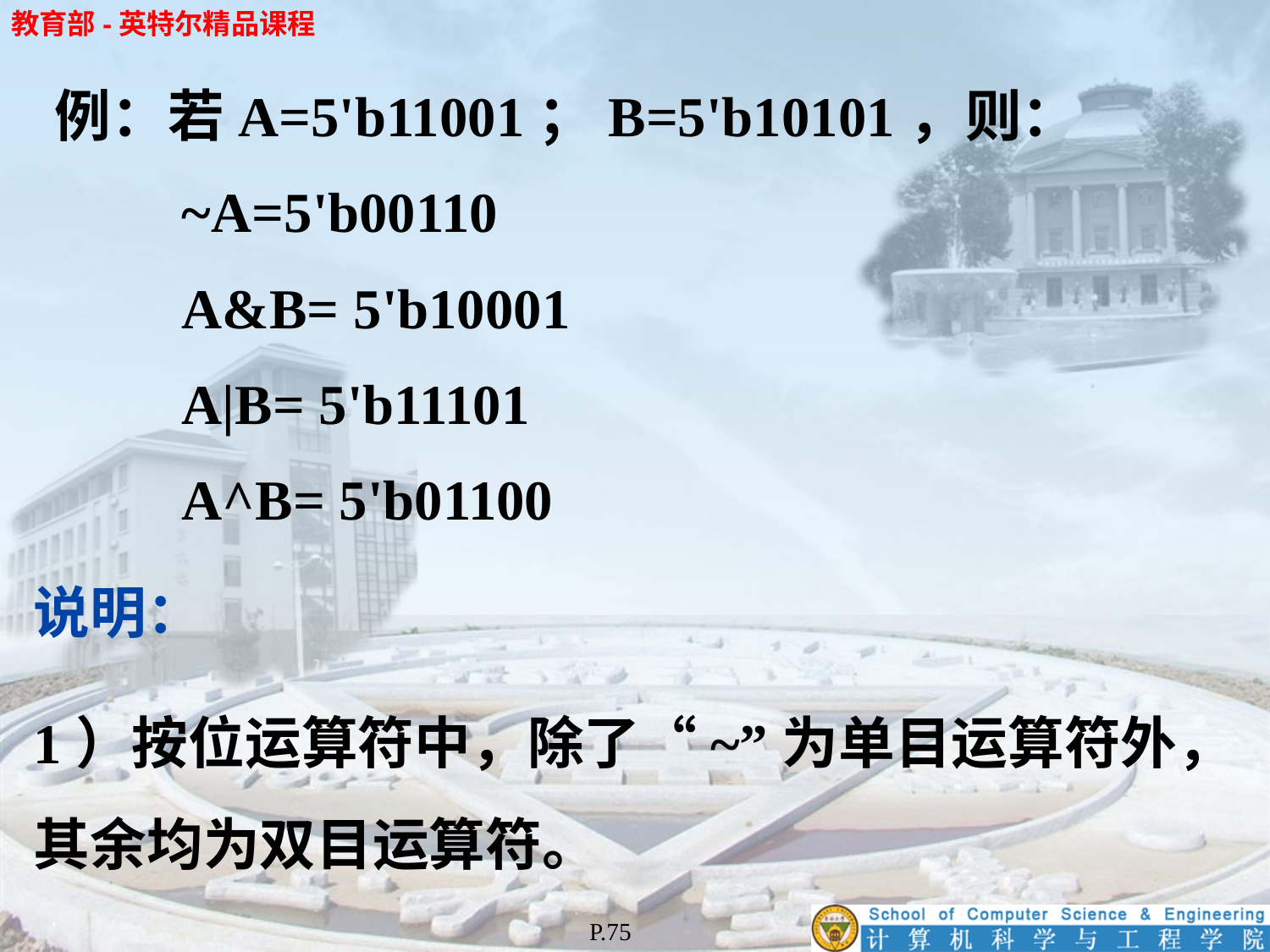

例：若A=5'b11001；B=5'b10101，则：
	~A=5'b00110
	A&B= 5'b10001
	A|B= 5'b11101
	A^B= 5'b01100
说明：
1）按位运算符中，除了“~”为单目运算符外，其余均为双目运算符。
P.75